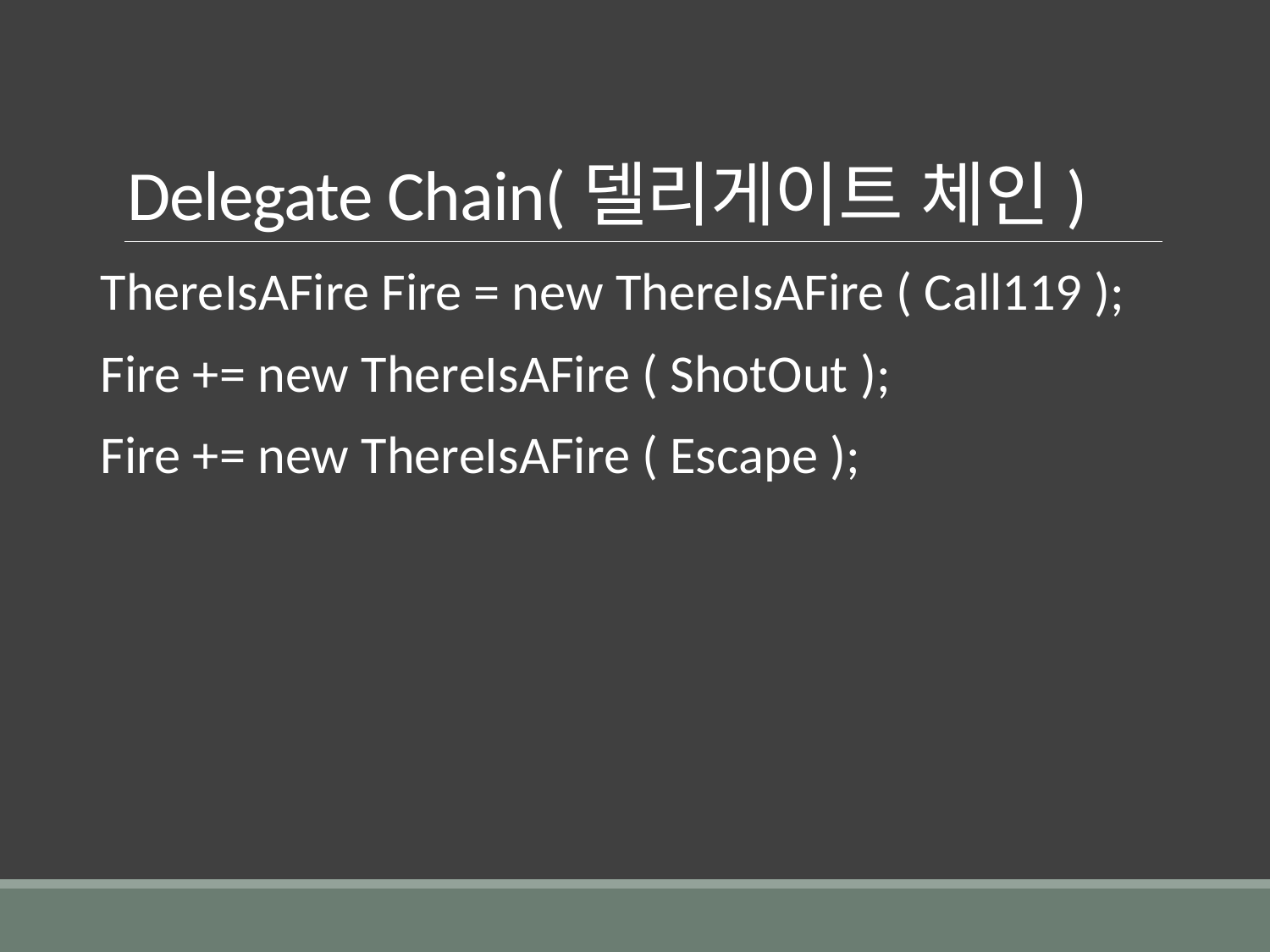

# Delegate Chain(델리게이트 체인)
ThereIsAFire Fire = new ThereIsAFire ( Call119 );
Fire += new ThereIsAFire ( ShotOut );
Fire += new ThereIsAFire ( Escape );